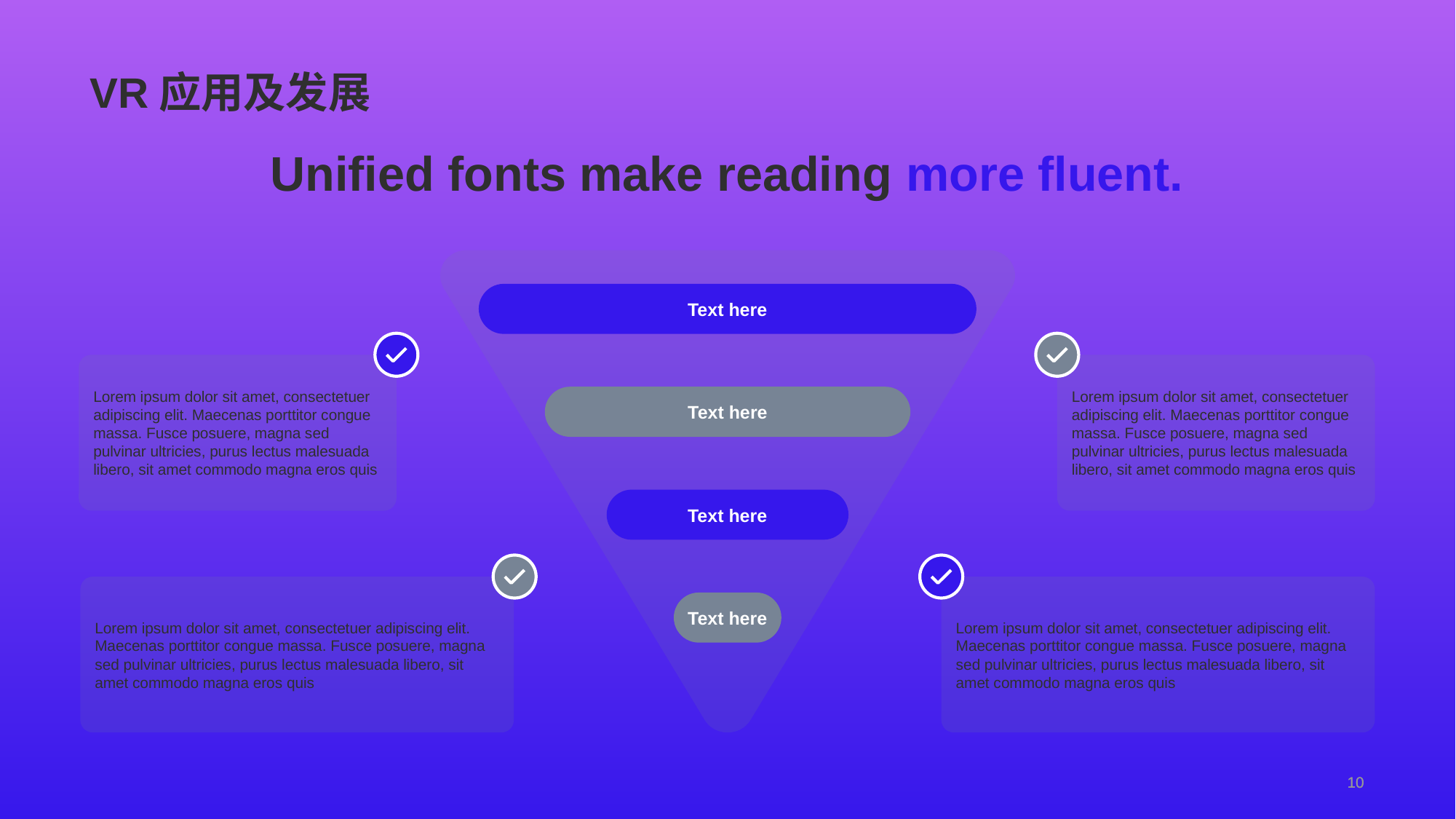

# VR应用及发展
Unified fonts make reading more fluent.

Text here
Text here
Text here
Text here

Lorem ipsum dolor sit amet, consectetuer adipiscing elit. Maecenas porttitor congue massa. Fusce posuere, magna sed pulvinar ultricies, purus lectus malesuada libero, sit amet commodo magna eros quis

Lorem ipsum dolor sit amet, consectetuer adipiscing elit. Maecenas porttitor congue massa. Fusce posuere, magna sed pulvinar ultricies, purus lectus malesuada libero, sit amet commodo magna eros quis

Lorem ipsum dolor sit amet, consectetuer adipiscing elit. Maecenas porttitor congue massa. Fusce posuere, magna sed pulvinar ultricies, purus lectus malesuada libero, sit amet commodo magna eros quis

Lorem ipsum dolor sit amet, consectetuer adipiscing elit. Maecenas porttitor congue massa. Fusce posuere, magna sed pulvinar ultricies, purus lectus malesuada libero, sit amet commodo magna eros quis
10
10